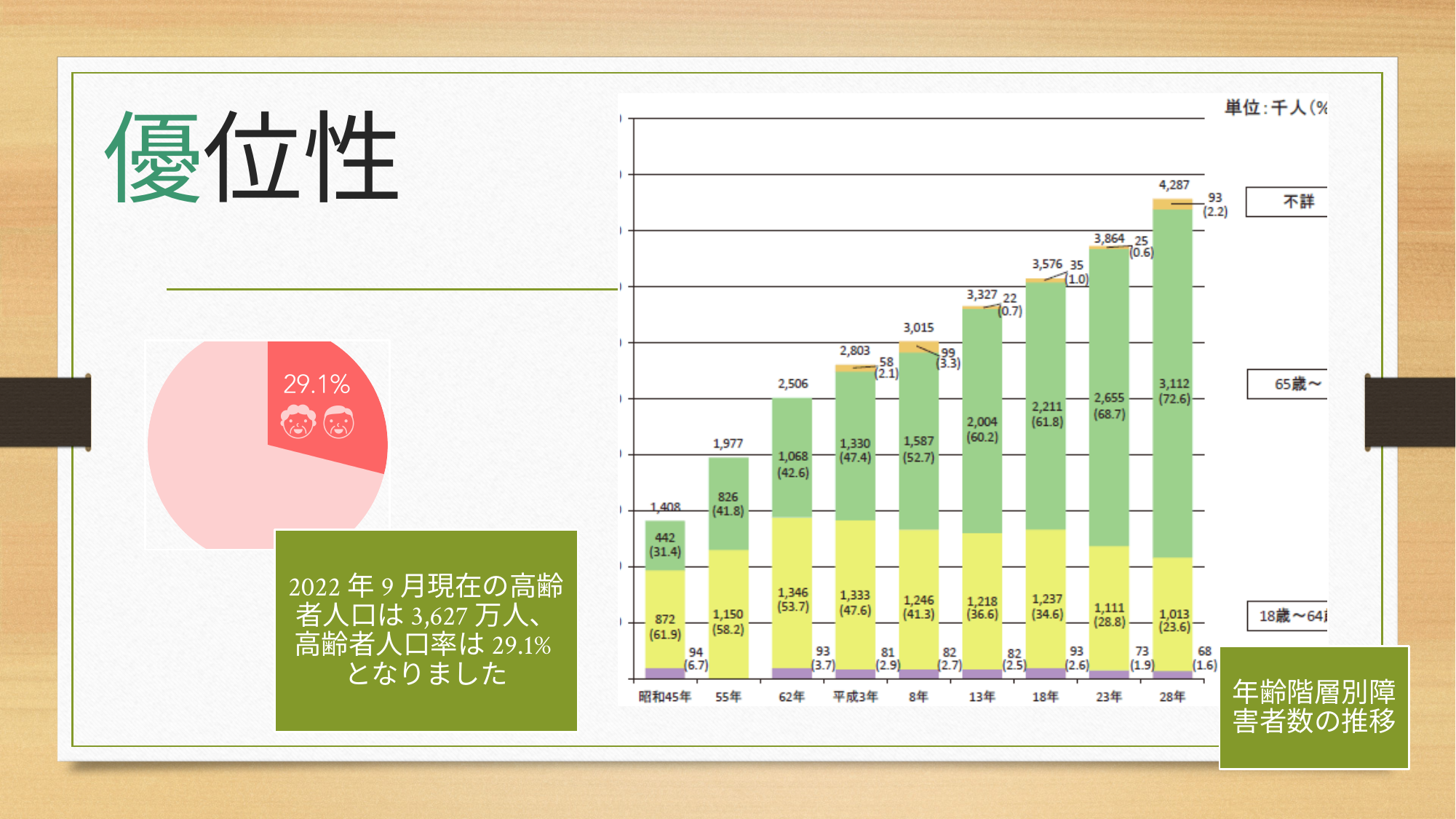

# 優位性
年齢階層別障害者数の推移
2022年9月現在の高齢者人口は3,627万人、高齢者人口率は29.1%となりました